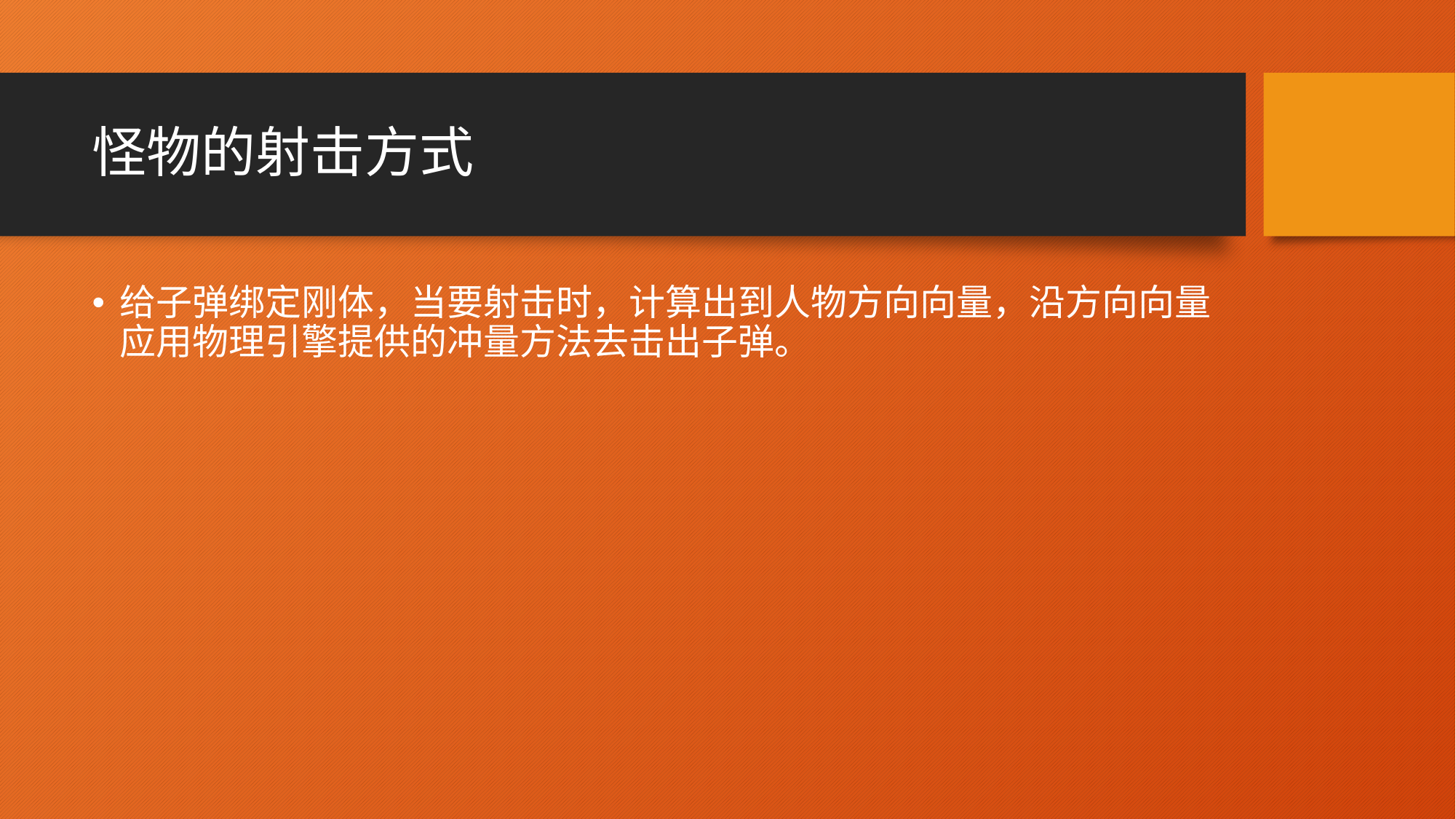

# 怪物的射击方式
给子弹绑定刚体，当要射击时，计算出到人物方向向量，沿方向向量应用物理引擎提供的冲量方法去击出子弹。